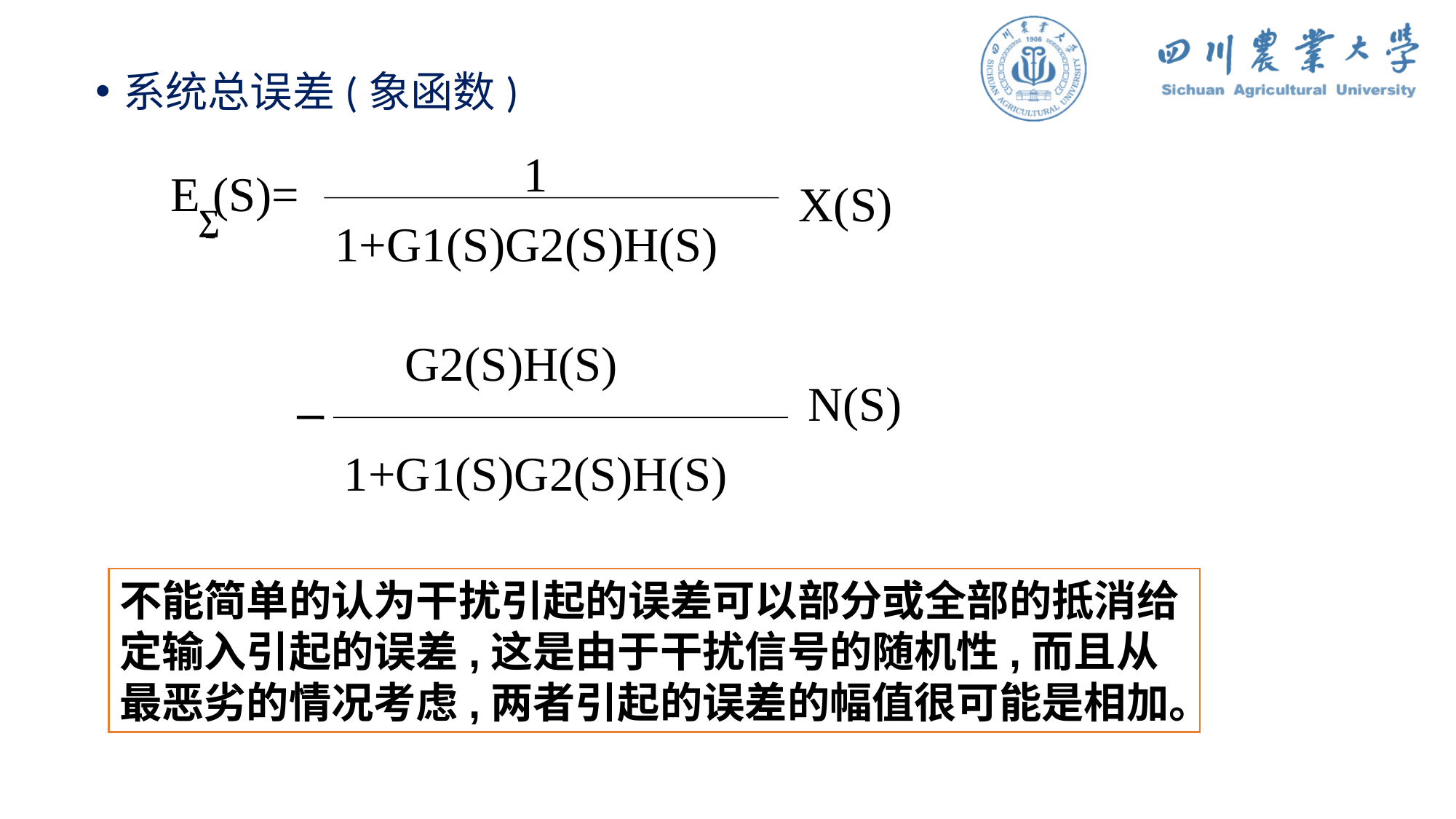

系统总误差(象函数)
              1
E (S)=
X(S)
1+G1(S)G2(S)H(S)

     G2(S)H(S)
N(S)

1+G1(S)G2(S)H(S)

∑
不能简单的认为干扰引起的误差可以部分或全部的抵消给定输入引起的误差,这是由于干扰信号的随机性,而且从最恶劣的情况考虑,两者引起的误差的幅值很可能是相加。